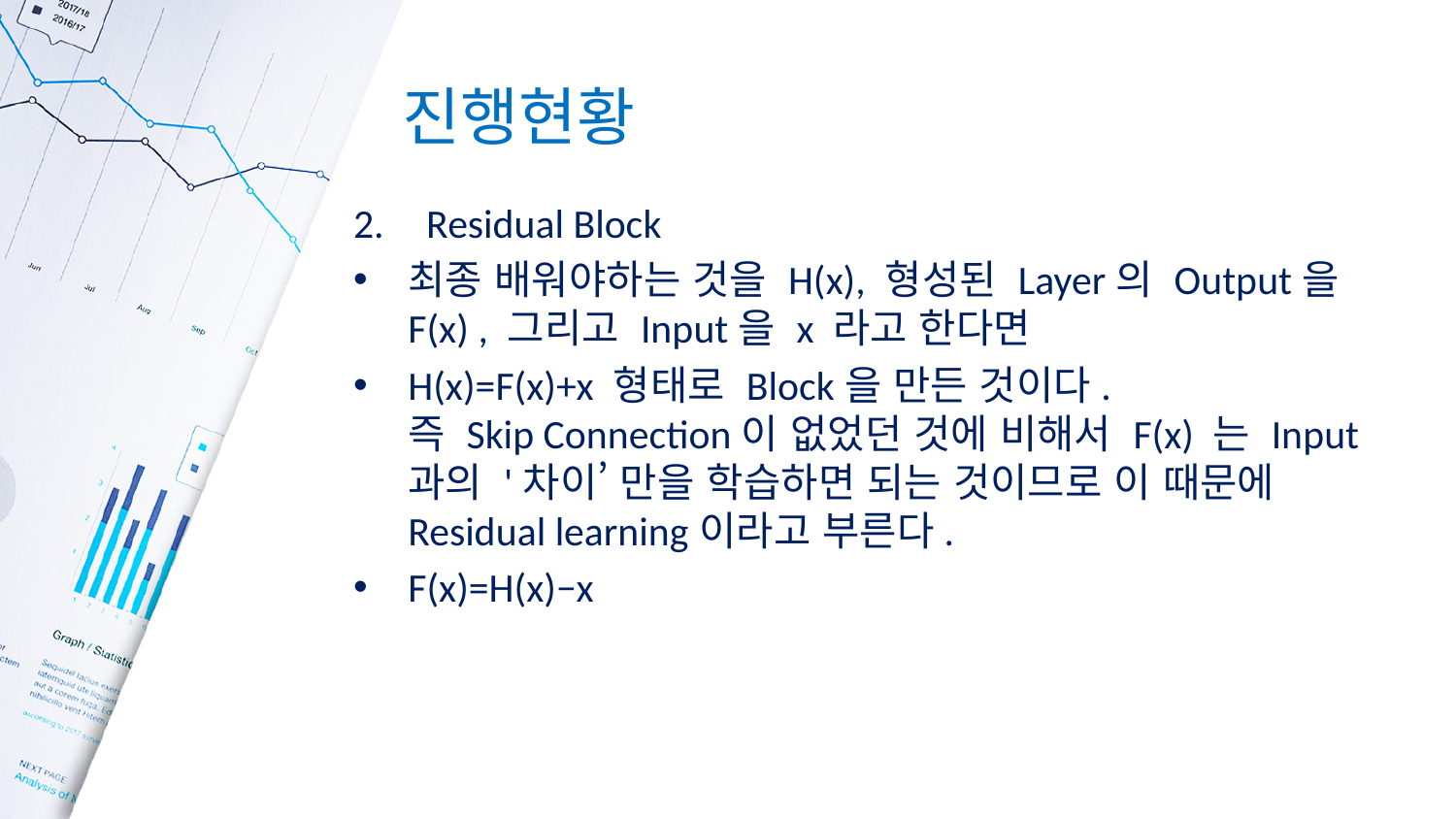

# 진행현황
Residual Block
최종 배워야하는 것을 H(x), 형성된 Layer의 Output을 F(x) , 그리고 Input을 x 라고 한다면
H(x)=F(x)+x 형태로 Block을 만든 것이다.
즉 Skip Connection이 없었던 것에 비해서 F(x) 는 Input과의 '차이’ 만을 학습하면 되는 것이므로 이 때문에 Residual learning이라고 부른다.
F(x)=H(x)−x